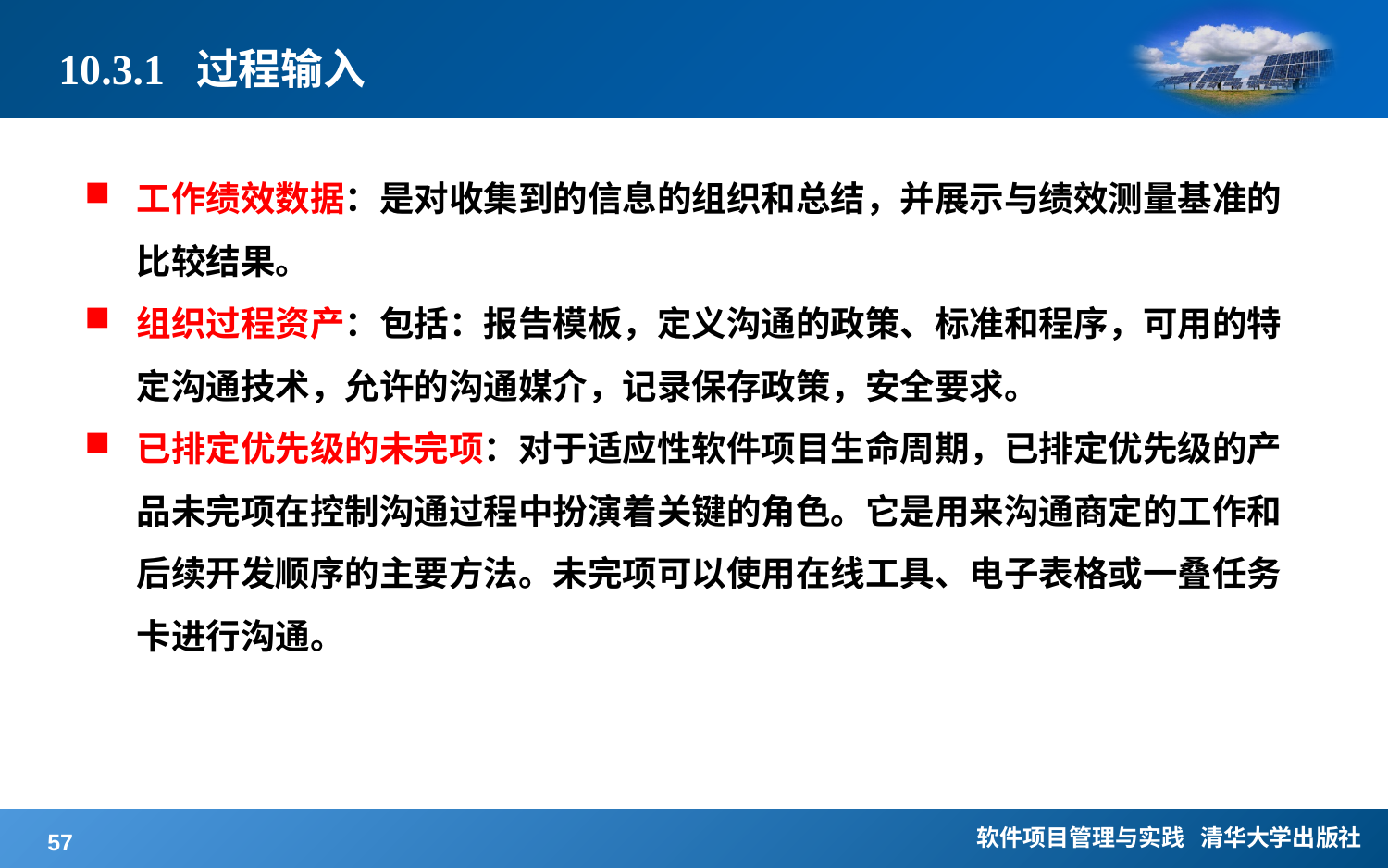

# 10.3.1  过程输入
工作绩效数据：是对收集到的信息的组织和总结，并展示与绩效测量基准的比较结果。
组织过程资产：包括：报告模板，定义沟通的政策、标准和程序，可用的特定沟通技术，允许的沟通媒介，记录保存政策，安全要求。
已排定优先级的未完项：对于适应性软件项目生命周期，已排定优先级的产品未完项在控制沟通过程中扮演着关键的角色。它是用来沟通商定的工作和后续开发顺序的主要方法。未完项可以使用在线工具、电子表格或一叠任务卡进行沟通。